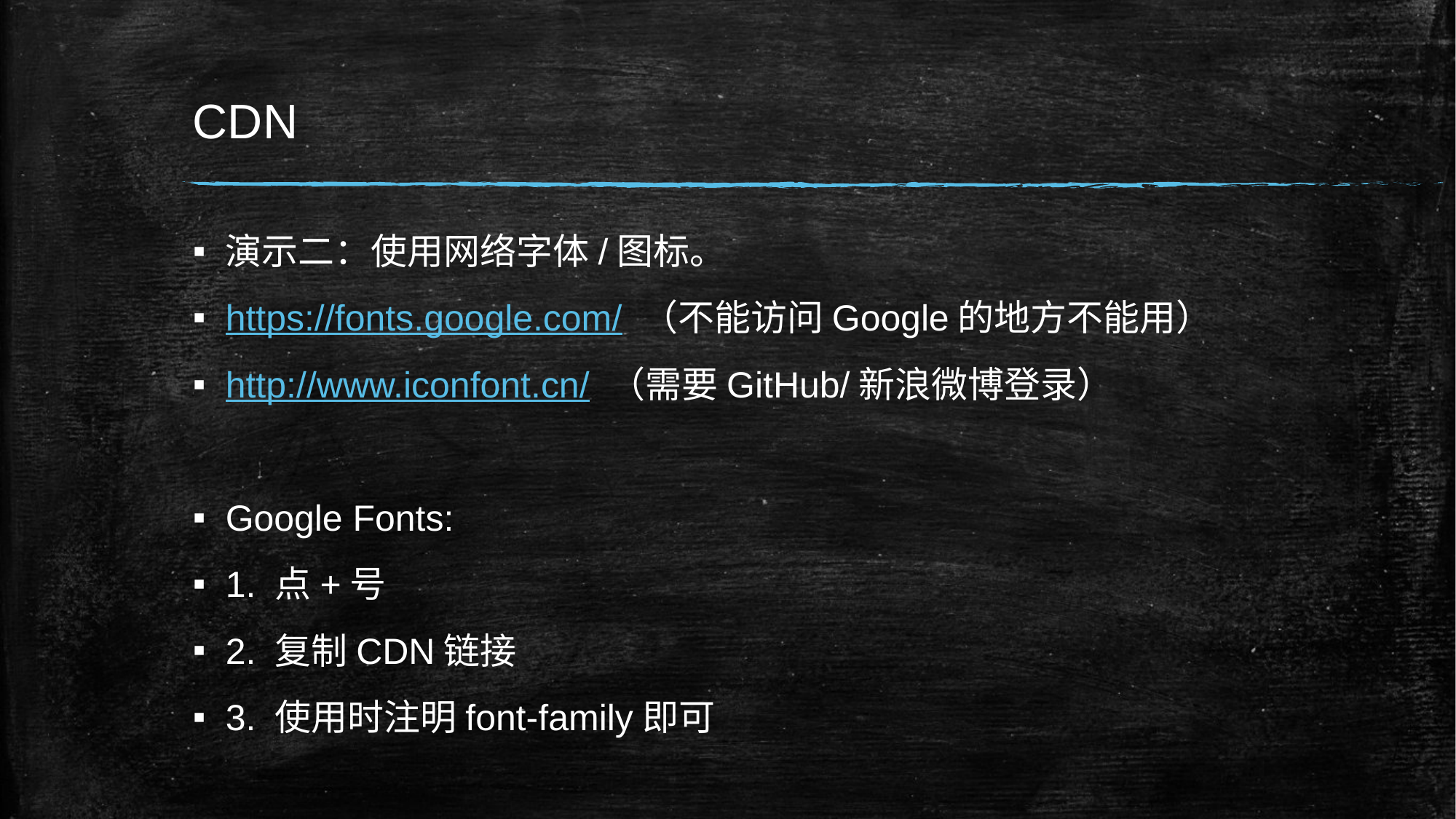

# CDN
演示二：使用网络字体/图标。
https://fonts.google.com/ （不能访问Google的地方不能用）
http://www.iconfont.cn/ （需要GitHub/新浪微博登录）

Google Fonts:
1. 点+号
2. 复制CDN链接
3. 使用时注明font-family即可